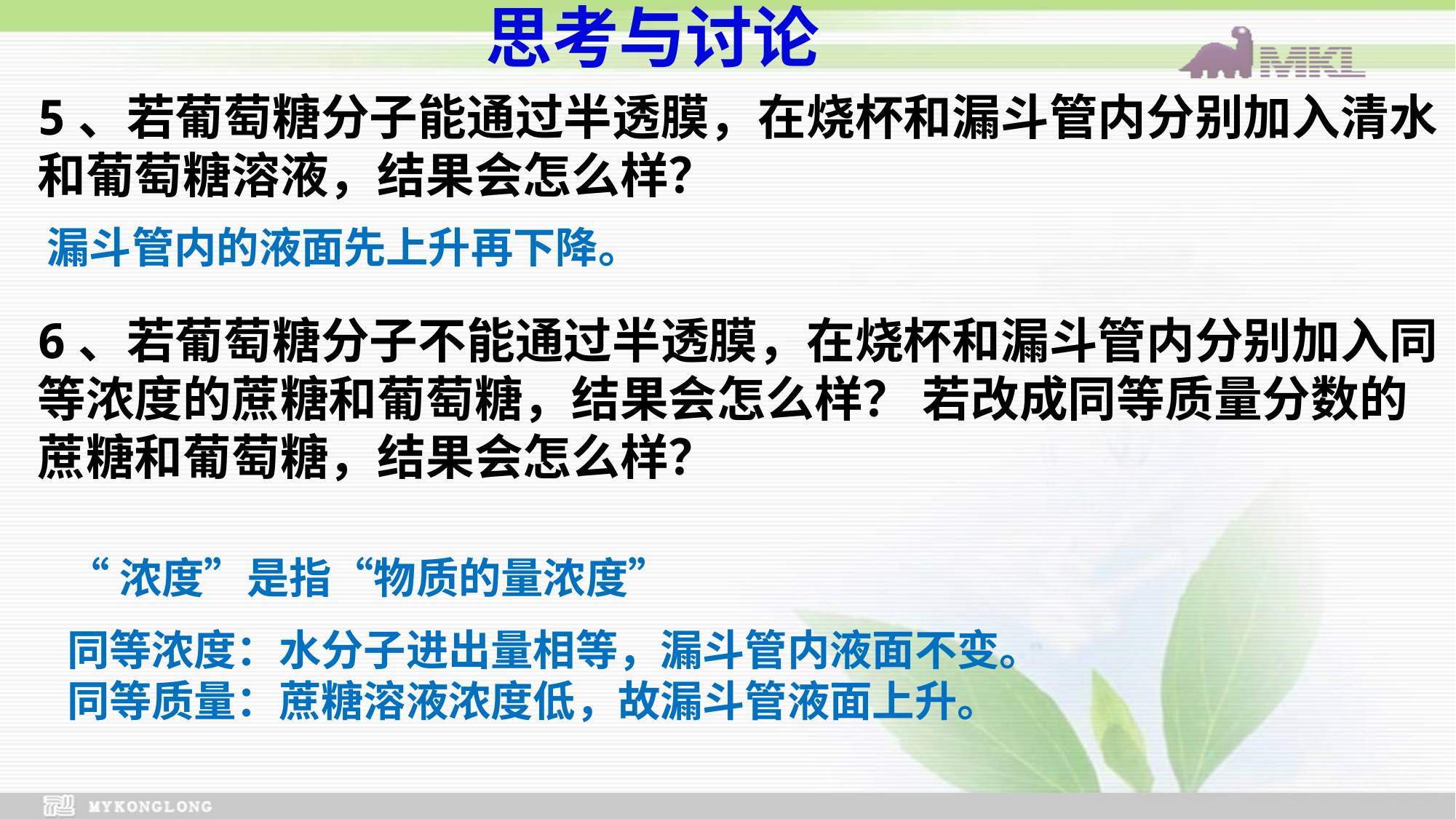

思考与讨论
5、若葡萄糖分子能通过半透膜，在烧杯和漏斗管内分别加入清水和葡萄糖溶液，结果会怎么样？

6、若葡萄糖分子不能通过半透膜，在烧杯和漏斗管内分别加入同等浓度的蔗糖和葡萄糖，结果会怎么样？ 若改成同等质量分数的蔗糖和葡萄糖，结果会怎么样？

漏斗管内的液面先上升再下降。

“浓度”是指“物质的量浓度”
同等浓度：水分子进出量相等，漏斗管内液面不变。同等质量：蔗糖溶液浓度低，故漏斗管液面上升。